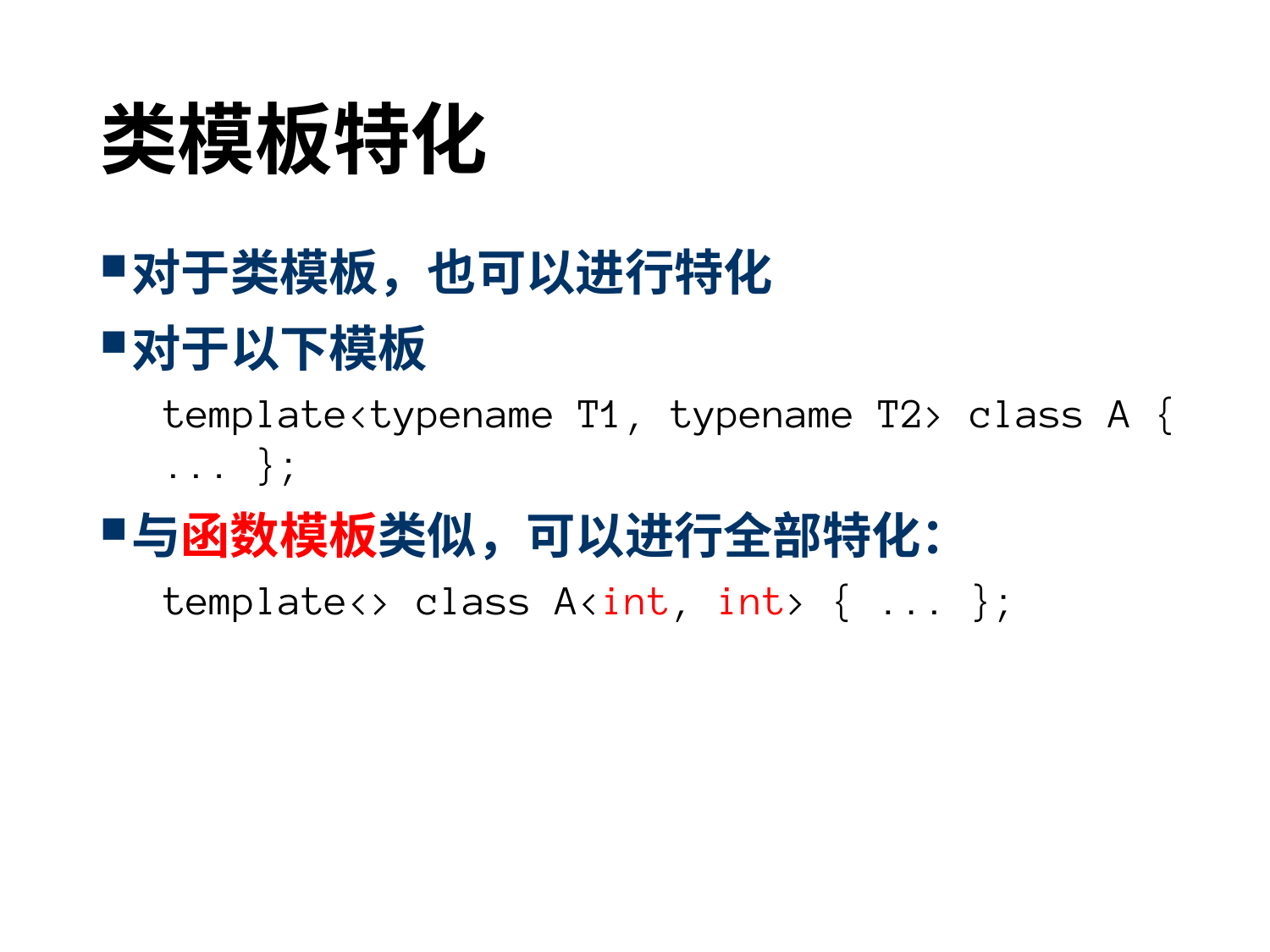

# 类模板特化
对于类模板，也可以进行特化
对于以下模板
template<typename T1, typename T2> class A { ... };
与函数模板类似，可以进行全部特化：
template<> class A<int, int> { ... };
74